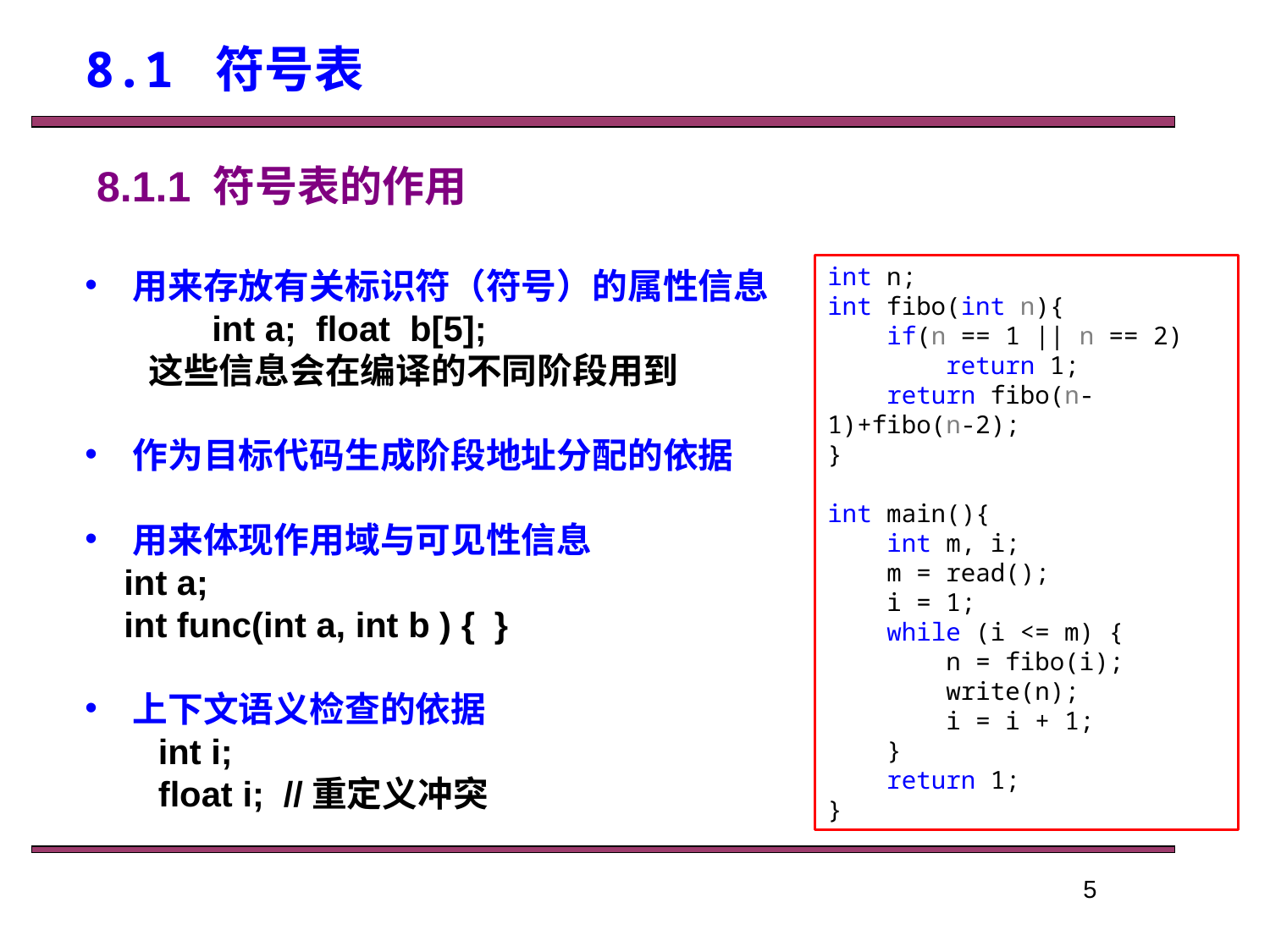

8.1 符号表
 8.1.1 符号表的作用
int n;
int fibo(int n){
    if(n == 1 || n == 2)
        return 1;
    return fibo(n-1)+fibo(n-2);
}

int main(){
    int m, i;
    m = read();
    i = 1;
    while (i <= m) {
        n = fibo(i);
        write(n);
        i = i + 1;
    }
    return 1;
}
用来存放有关标识符（符号）的属性信息
	int a;  float  b[5];
这些信息会在编译的不同阶段用到

作为目标代码生成阶段地址分配的依据

用来体现作用域与可见性信息
    int a;
    int func(int a, int b ) {  }

上下文语义检查的依据
 int i;
 float i;  //重定义冲突
5